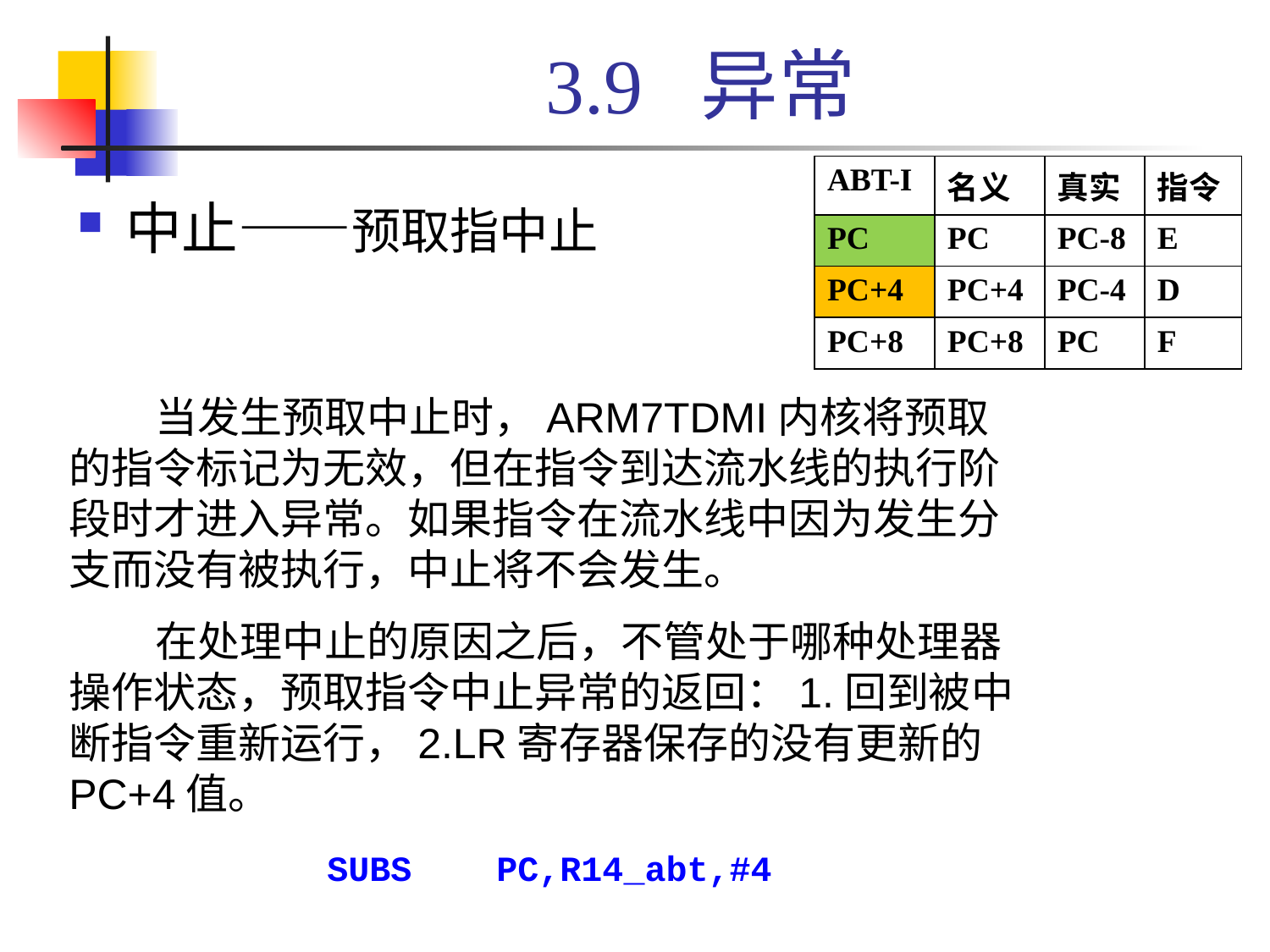

# 3.9  异常
| ABT-I | 名义 | 真实 | 指令 |
| --- | --- | --- | --- |
| PC | PC | PC-8 | E |
| PC+4 | PC+4 | PC-4 | D |
| PC+8 | PC+8 | PC | F |
中止——预取指中止
        当发生预取中止时，ARM7TDMI内核将预取的指令标记为无效，但在指令到达流水线的执行阶段时才进入异常。如果指令在流水线中因为发生分支而没有被执行，中止将不会发生。
        在处理中止的原因之后，不管处于哪种处理器操作状态，预取指令中止异常的返回：1.回到被中断指令重新运行，2.LR寄存器保存的没有更新的PC+4值。
 SUBS    PC,R14_abt,#4